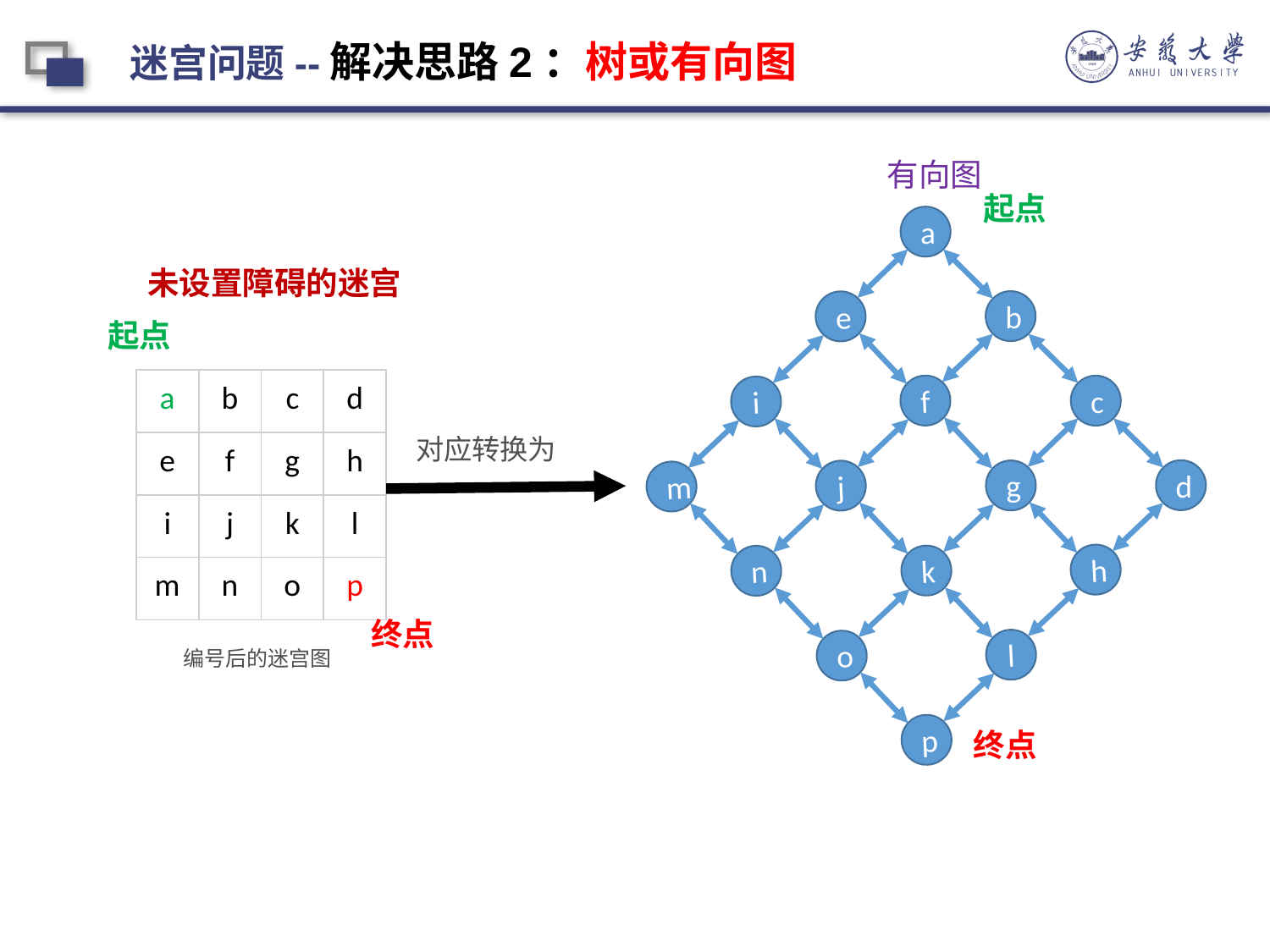

迷宫问题--解决思路2：树或有向图
有向图
起点
未设置障碍的迷宫
c
a
d
b
m
i
e
n
j
f
o
k
g
p
l
h
起点
| a | b | c | d |
| --- | --- | --- | --- |
| e | f | g | h |
| i | j | k | l |
| m | n | o | p |
对应转换为
终点
编号后的迷宫图
终点
13